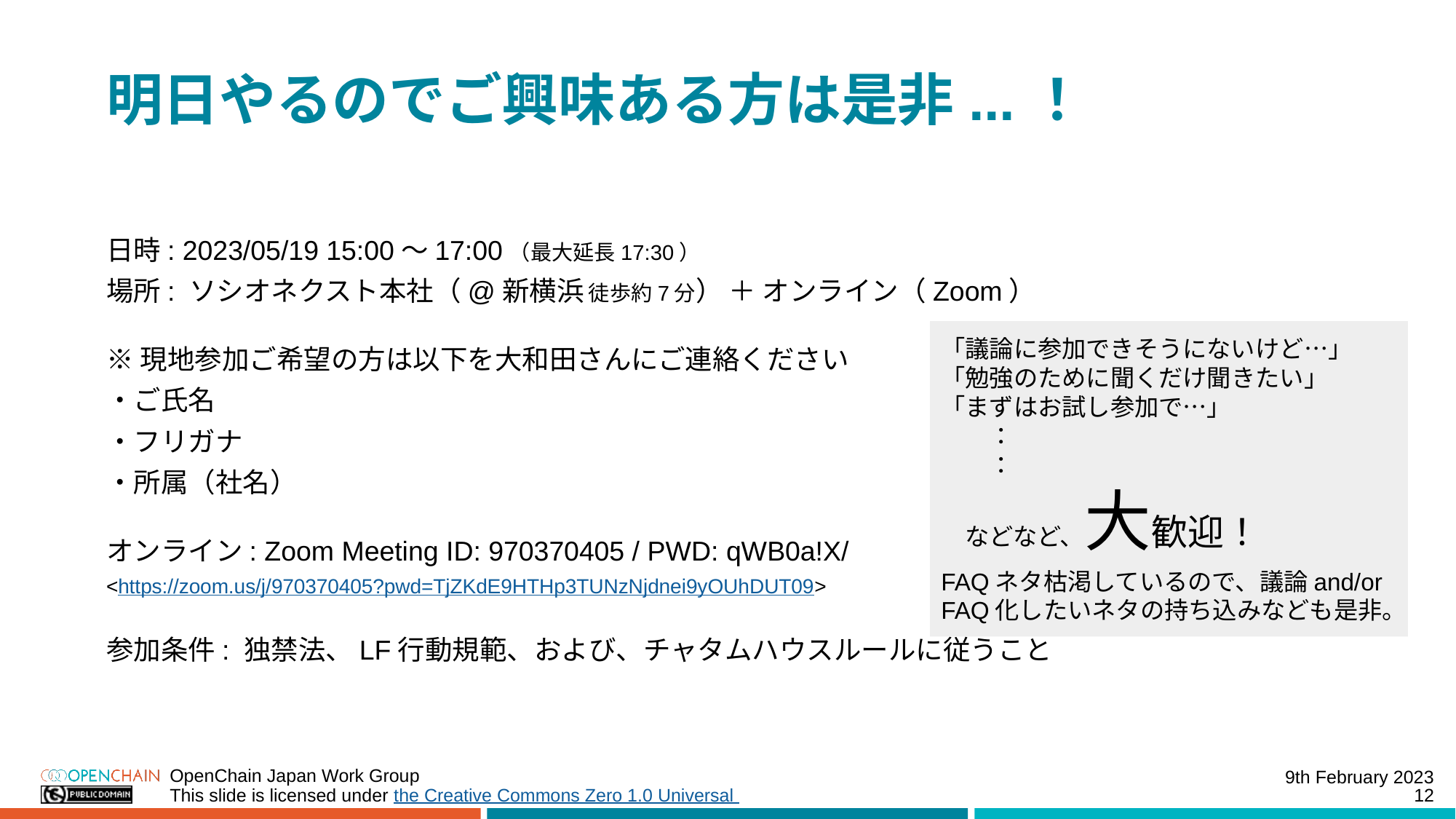

# 明日やるのでご興味ある方は是非...！
日時: 2023/05/19 15:00～17:00（最大延長17:30）
場所: ソシオネクスト本社（@新横浜 徒歩約7分） ＋ オンライン（Zoom）

※現地参加ご希望の方は以下を大和田さんにご連絡ください
・ご氏名
・フリガナ
・所属（社名）

オンライン: Zoom Meeting ID: 970370405 / PWD: qWB0a!X/
<https://zoom.us/j/970370405?pwd=TjZKdE9HTHp3TUNzNjdnei9yOUhDUT09>

参加条件: 独禁法、LF行動規範、および、チャタムハウスルールに従うこと

「議論に参加できそうにないけど…」
「勉強のために聞くだけ聞きたい」
「まずはお試し参加で…」
　　：
　　：
　などなど、大歓迎！

FAQネタ枯渇しているので、議論and/or
FAQ化したいネタの持ち込みなども是非。
9th February 2023
OpenChain Japan Work Group
12